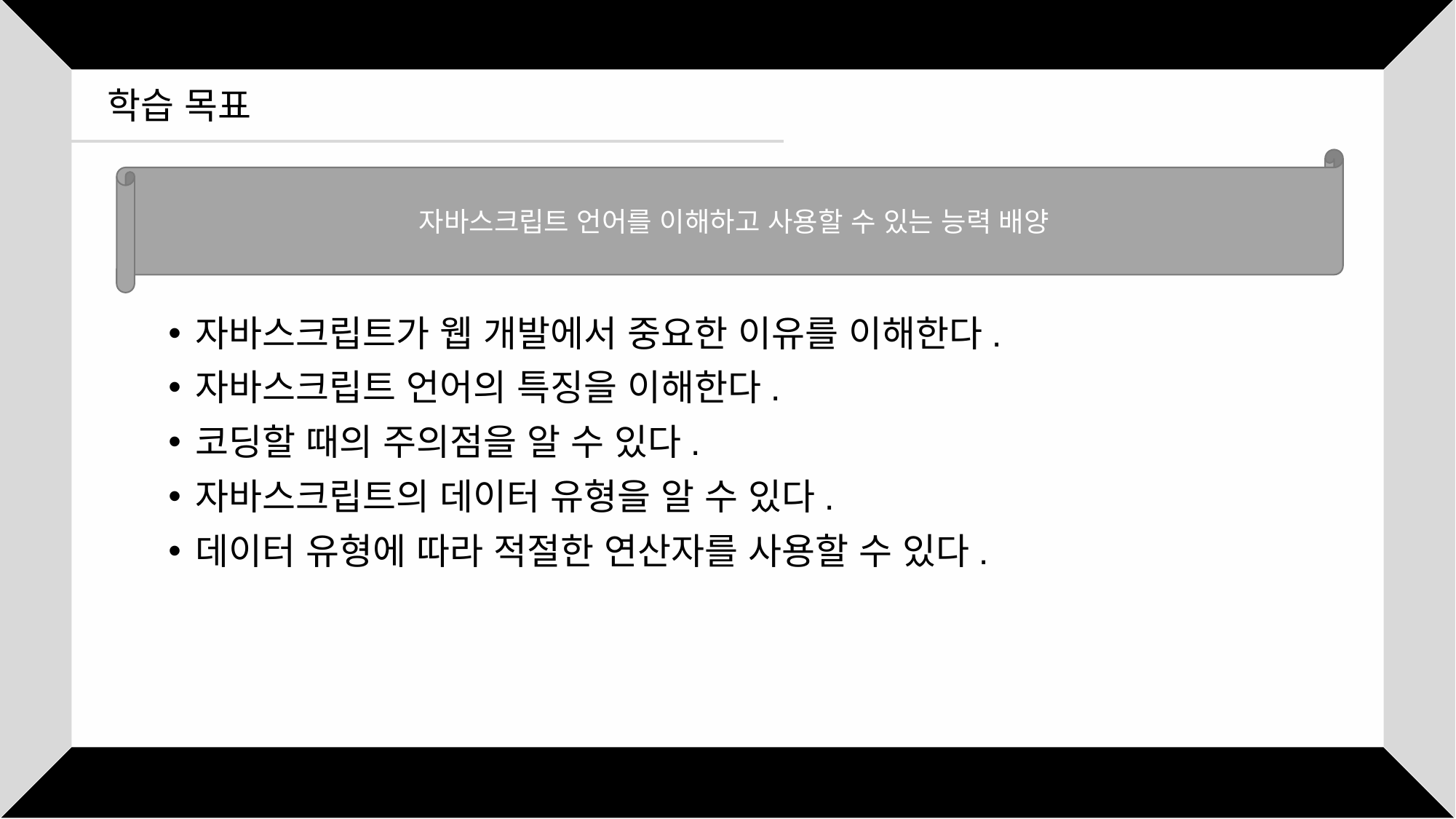

학습 목표
자바스크립트 언어를 이해하고 사용할 수 있는 능력 배양
자바스크립트가 웹 개발에서 중요한 이유를 이해한다.
자바스크립트 언어의 특징을 이해한다.
코딩할 때의 주의점을 알 수 있다.
자바스크립트의 데이터 유형을 알 수 있다.
데이터 유형에 따라 적절한 연산자를 사용할 수 있다.